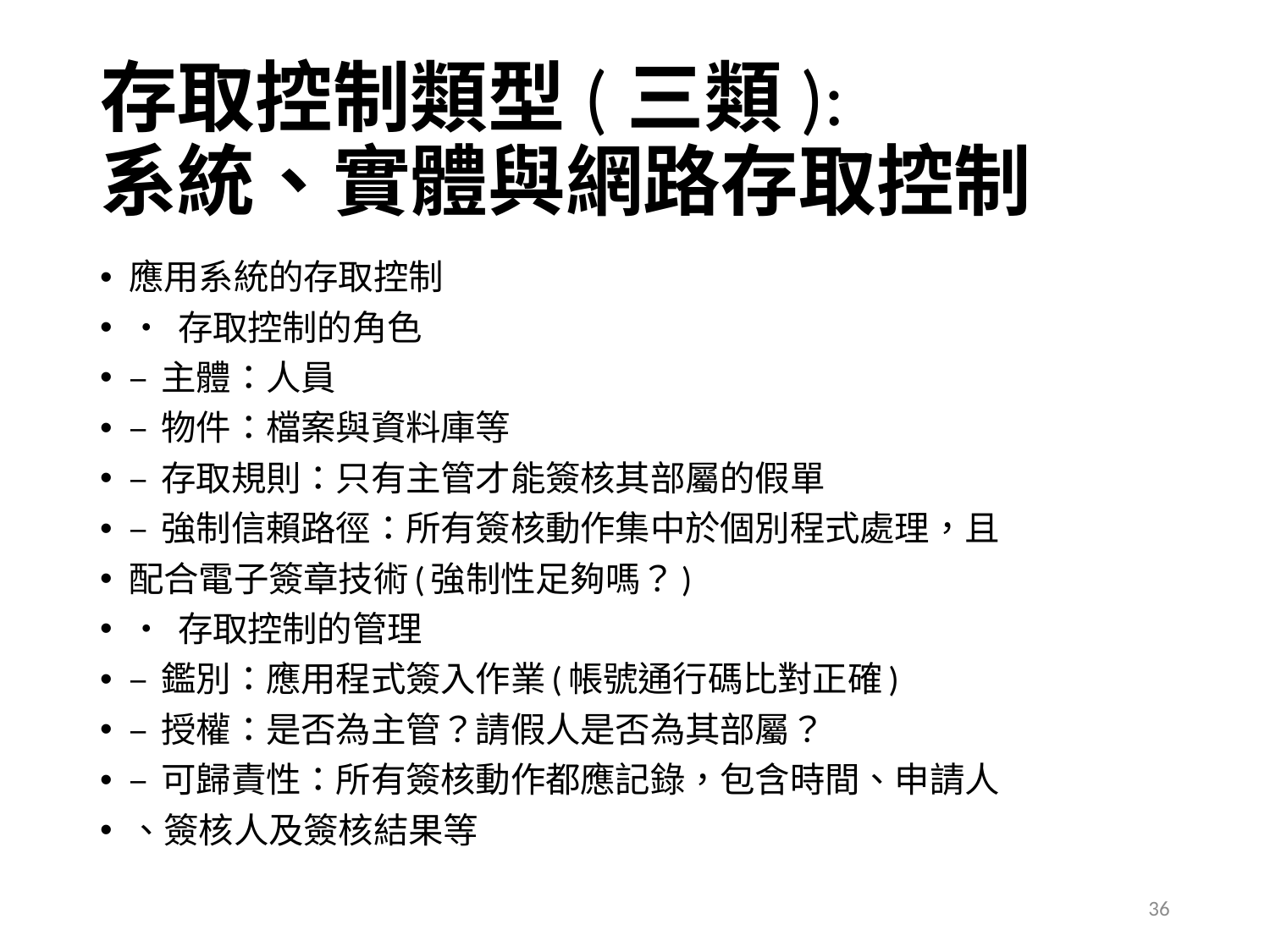

# 存取控制類型(三類): 系統、實體與網路存取控制
應用系統的存取控制
• 存取控制的角色
– 主體：人員
– 物件：檔案與資料庫等
– 存取規則：只有主管才能簽核其部屬的假單
– 強制信賴路徑：所有簽核動作集中於個別程式處理，且
配合電子簽章技術(強制性足夠嗎？)
• 存取控制的管理
– 鑑別：應用程式簽入作業(帳號通行碼比對正確)
– 授權：是否為主管？請假人是否為其部屬？
– 可歸責性：所有簽核動作都應記錄，包含時間、申請人
、簽核人及簽核結果等
36